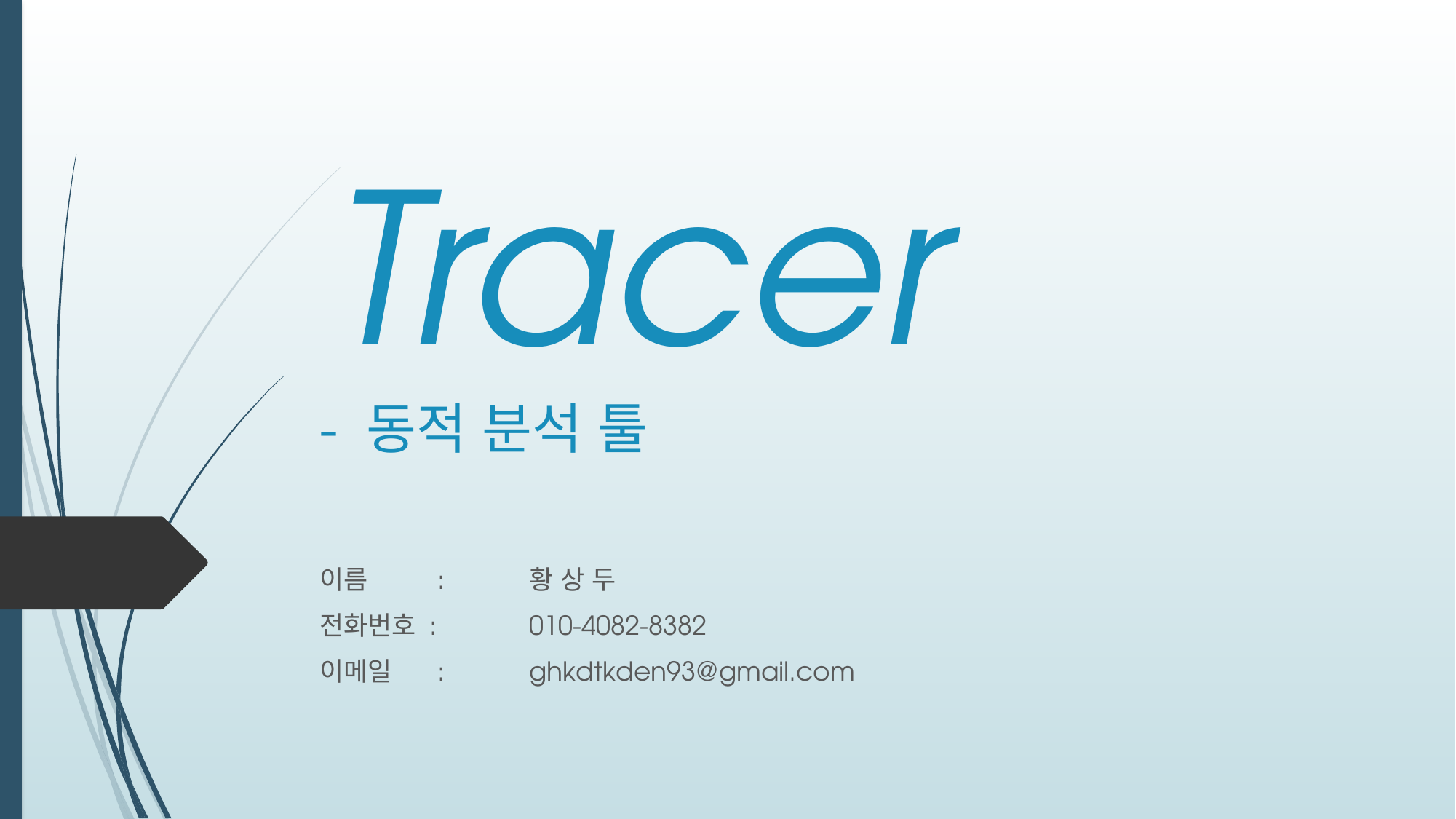

# Tracer
- 동적 분석 툴
이름	 :	황 상 두
전화번호 :	010-4082-8382
이메일 	 :	ghkdtkden93@gmail.com